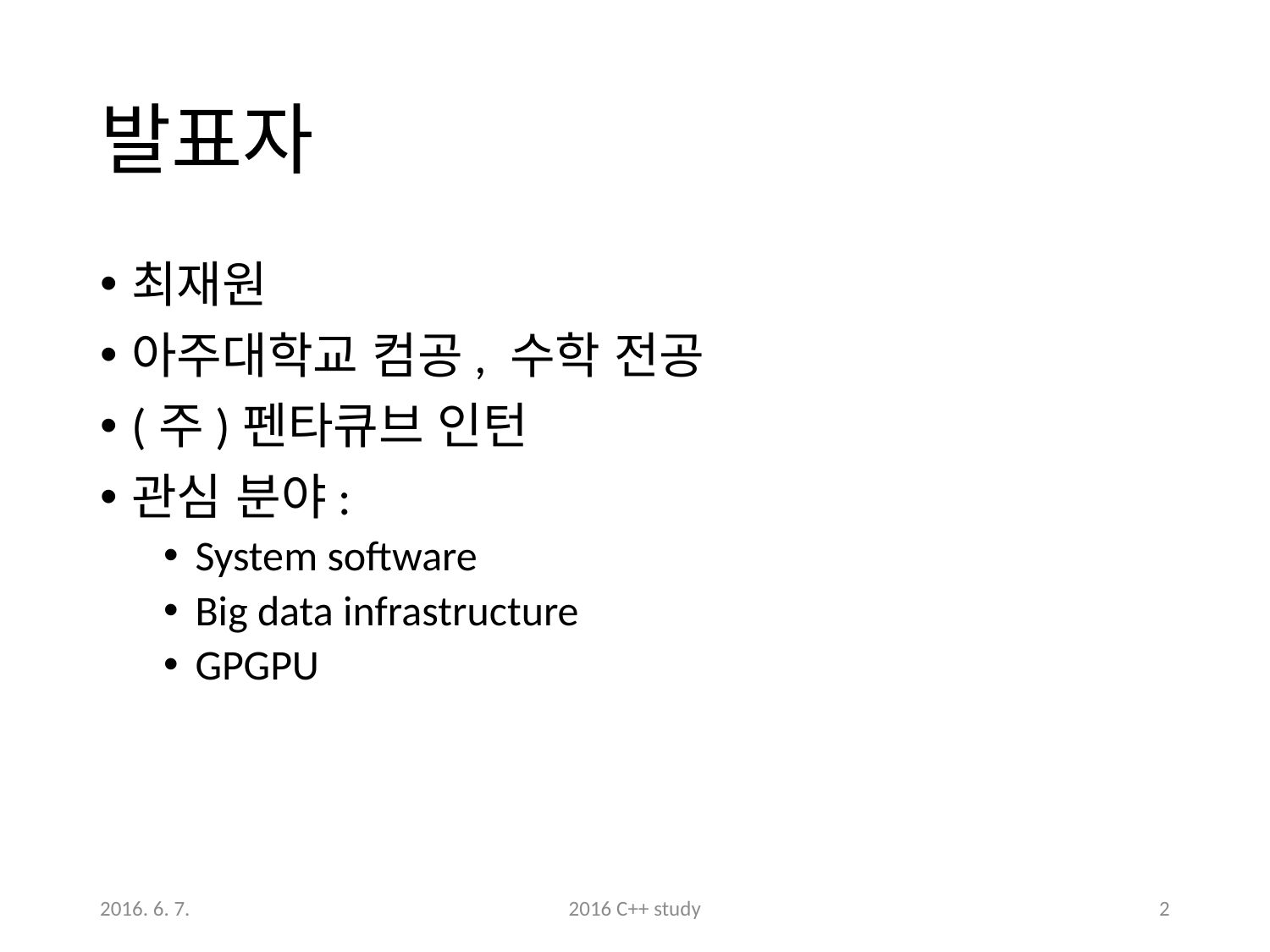

# 발표자
최재원
아주대학교 컴공, 수학 전공
(주)펜타큐브 인턴
관심 분야:
System software
Big data infrastructure
GPGPU
2016. 6. 7.
2016 C++ study
2